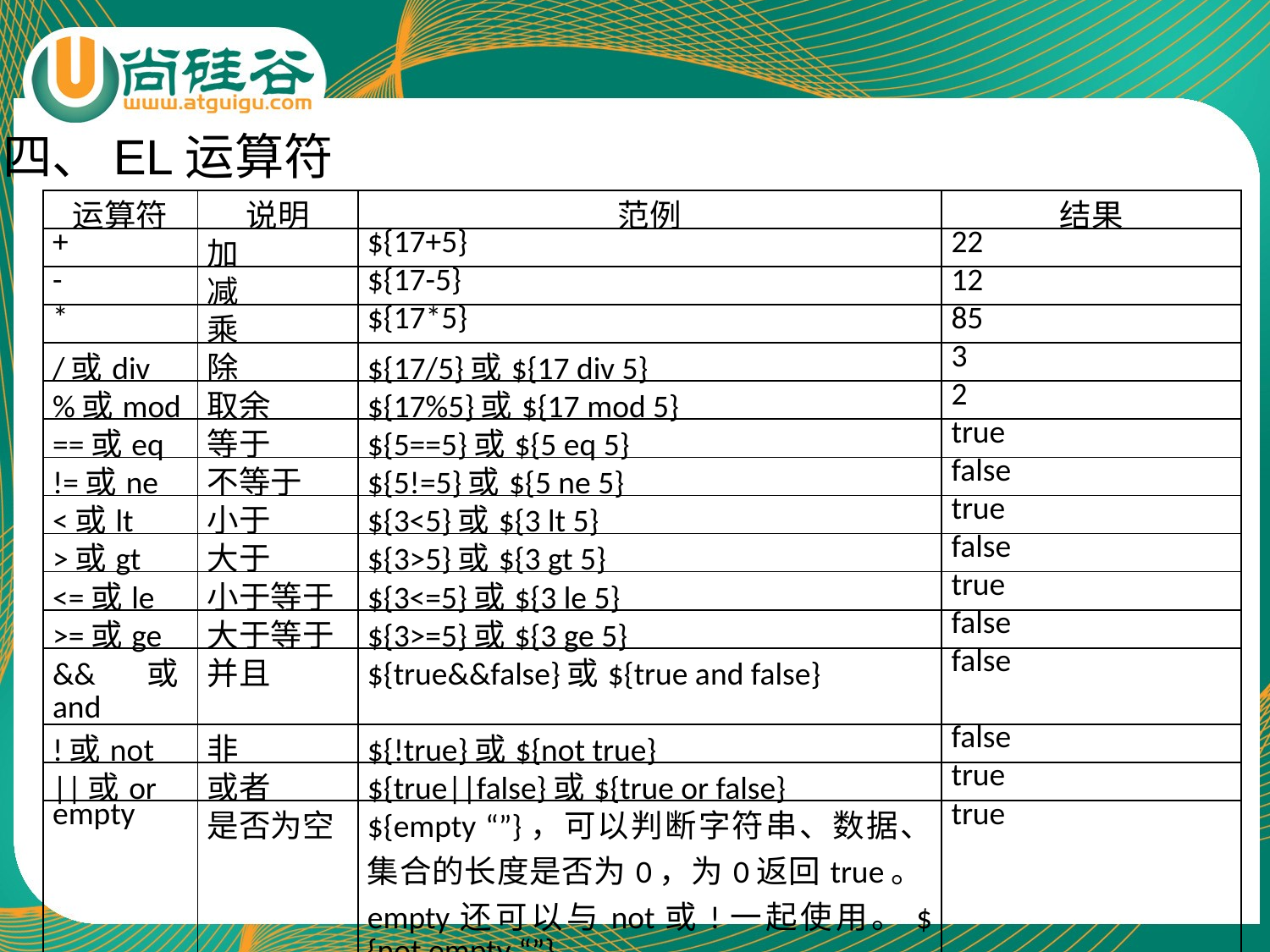

四、EL运算符
| 运算符 | 说明 | 范例 | 结果 |
| --- | --- | --- | --- |
| + | 加 | ${17+5} | 22 |
| - | 减 | ${17-5} | 12 |
| \* | 乘 | ${17\*5} | 85 |
| /或div | 除 | ${17/5}或${17 div 5} | 3 |
| %或mod | 取余 | ${17%5}或${17 mod 5} | 2 |
| ==或eq | 等于 | ${5==5}或${5 eq 5} | true |
| !=或ne | 不等于 | ${5!=5}或${5 ne 5} | false |
| <或lt | 小于 | ${3<5}或${3 lt 5} | true |
| >或gt | 大于 | ${3>5}或${3 gt 5} | false |
| <=或le | 小于等于 | ${3<=5}或${3 le 5} | true |
| >=或ge | 大于等于 | ${3>=5}或${3 ge 5} | false |
| &&或and | 并且 | ${true&&false}或${true and false} | false |
| !或not | 非 | ${!true}或${not true} | false |
| ||或or | 或者 | ${true||false}或${true or false} | true |
| empty | 是否为空 | ${empty “”}，可以判断字符串、数据、集合的长度是否为0，为0返回true。empty还可以与not或!一起使用。${not empty “”} | true |